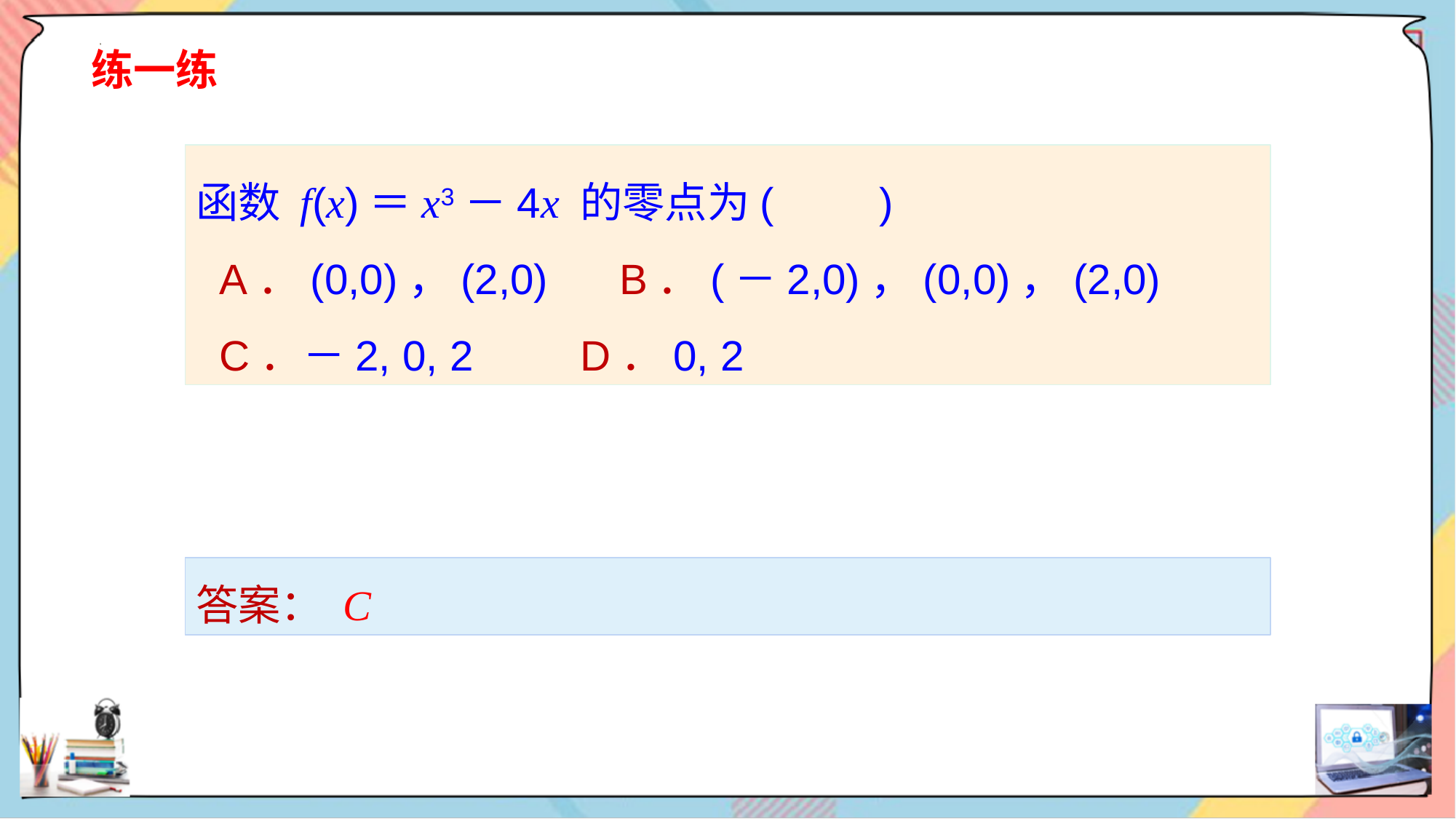

练一练
函数 f(x)＝x3－4x 的零点为(　　)
  A．(0,0)，(2,0)      B．(－2,0)，(0,0)，(2,0)
  C．－2, 0, 2         D．0, 2
C
答案： C